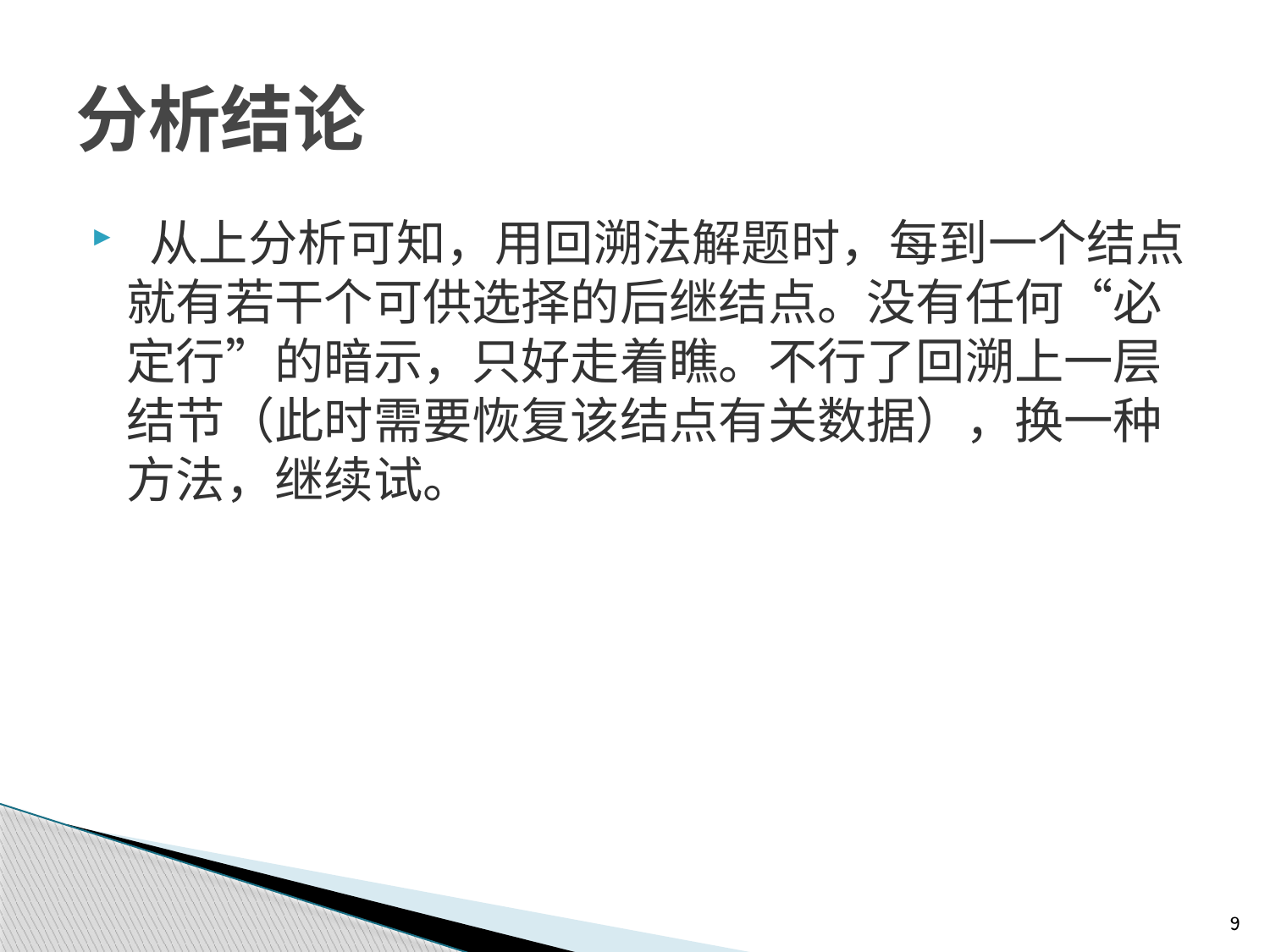

# 分析结论
 从上分析可知，用回溯法解题时，每到一个结点就有若干个可供选择的后继结点。没有任何“必定行”的暗示，只好走着瞧。不行了回溯上一层结节（此时需要恢复该结点有关数据），换一种方法，继续试。

9